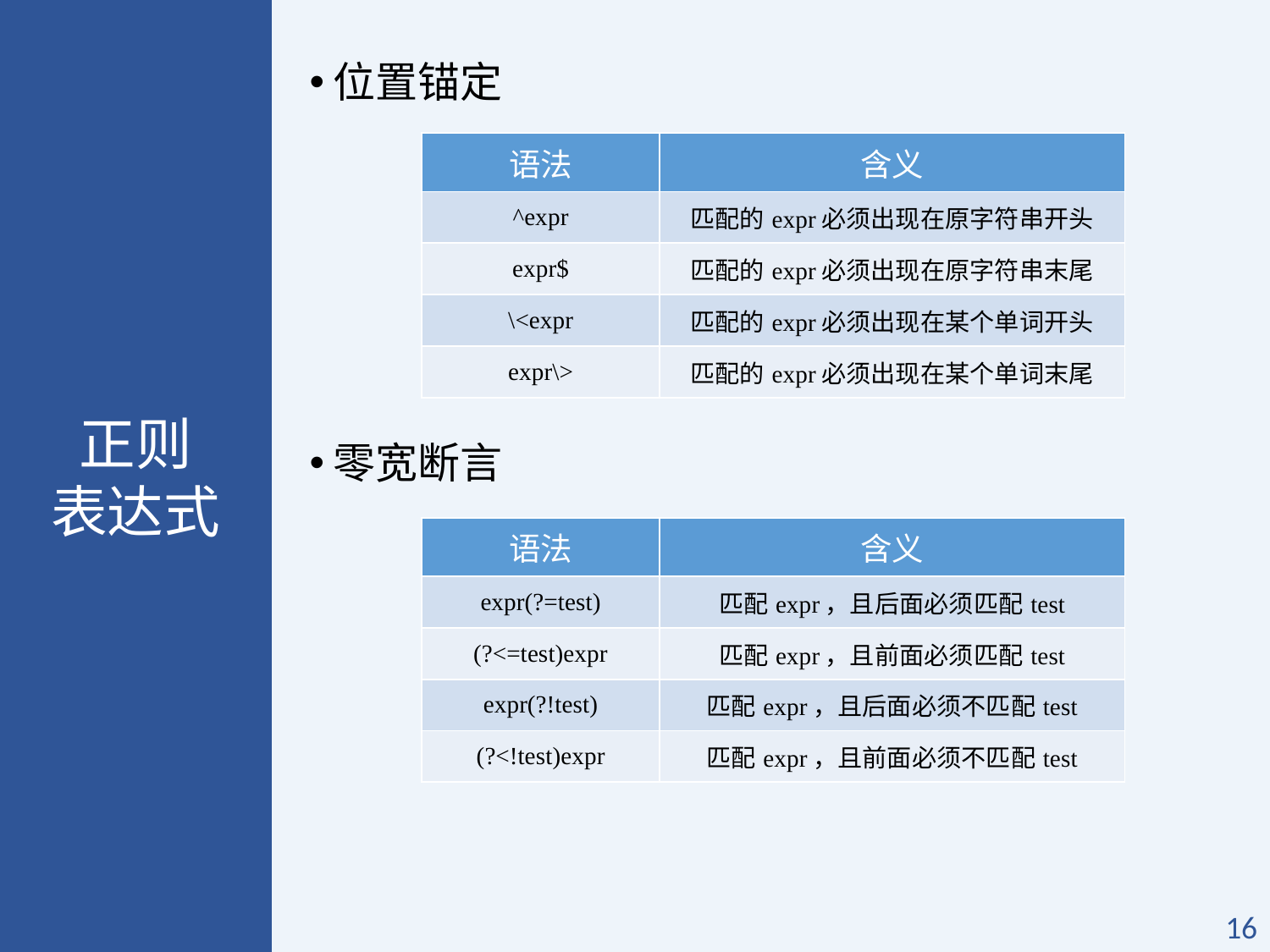

位置锚定

零宽断言
| 语法 | 含义 |
| --- | --- |
| ^expr | 匹配的expr必须出现在原字符串开头 |
| expr$ | 匹配的expr必须出现在原字符串末尾 |
| \<expr | 匹配的expr必须出现在某个单词开头 |
| expr\> | 匹配的expr必须出现在某个单词末尾 |
正则
表达式
| 语法 | 含义 |
| --- | --- |
| expr(?=test) | 匹配expr，且后面必须匹配test |
| (?<=test)expr | 匹配expr，且前面必须匹配test |
| expr(?!test) | 匹配expr，且后面必须不匹配test |
| (?<!test)expr | 匹配expr，且前面必须不匹配test |